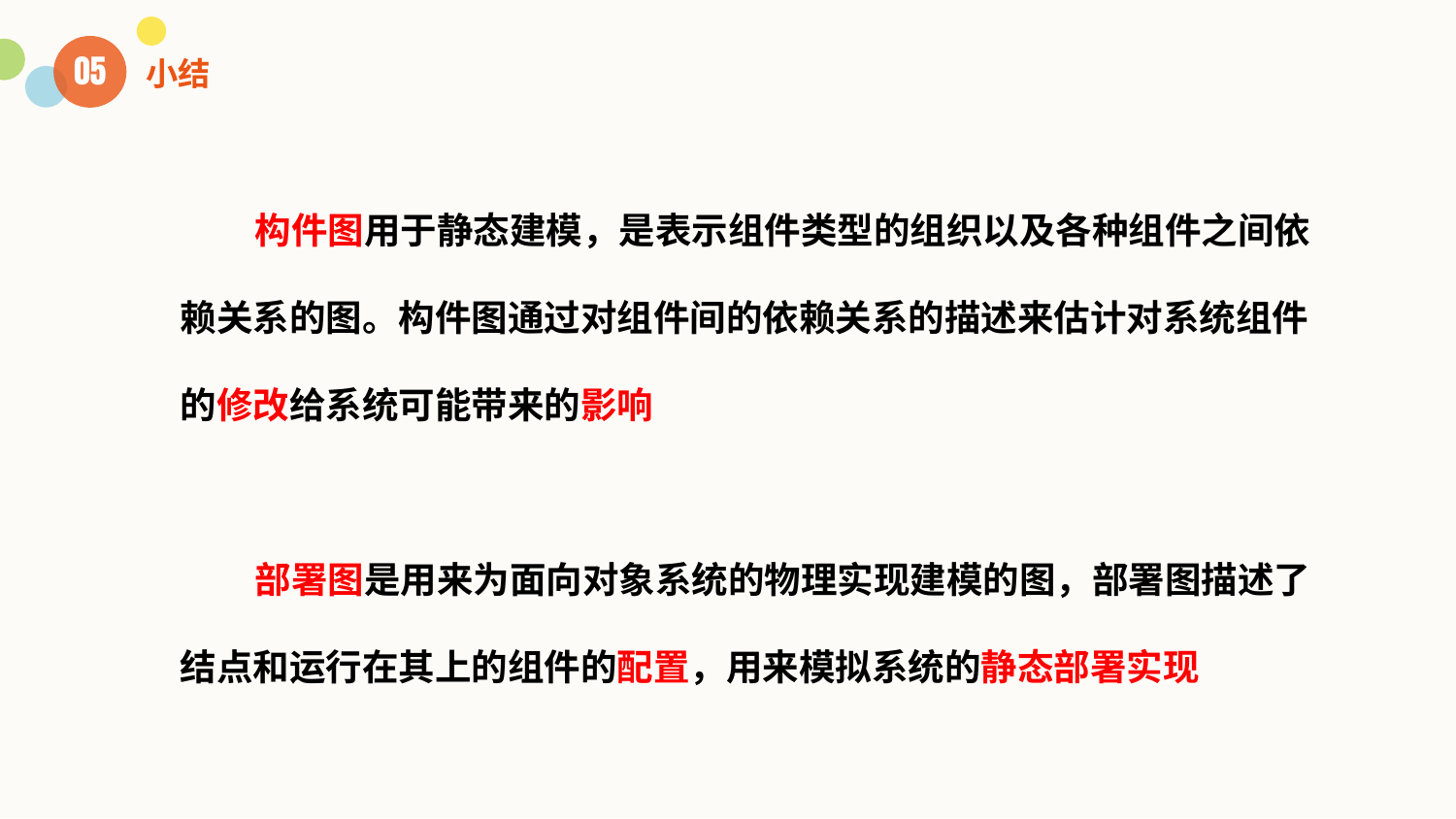

05
小结

        构件图用于静态建模，是表示组件类型的组织以及各种组件之间依赖关系的图。构件图通过对组件间的依赖关系的描述来估计对系统组件的修改给系统可能带来的影响

        部署图是用来为面向对象系统的物理实现建模的图，部署图描述了结点和运行在其上的组件的配置，用来模拟系统的静态部署实现